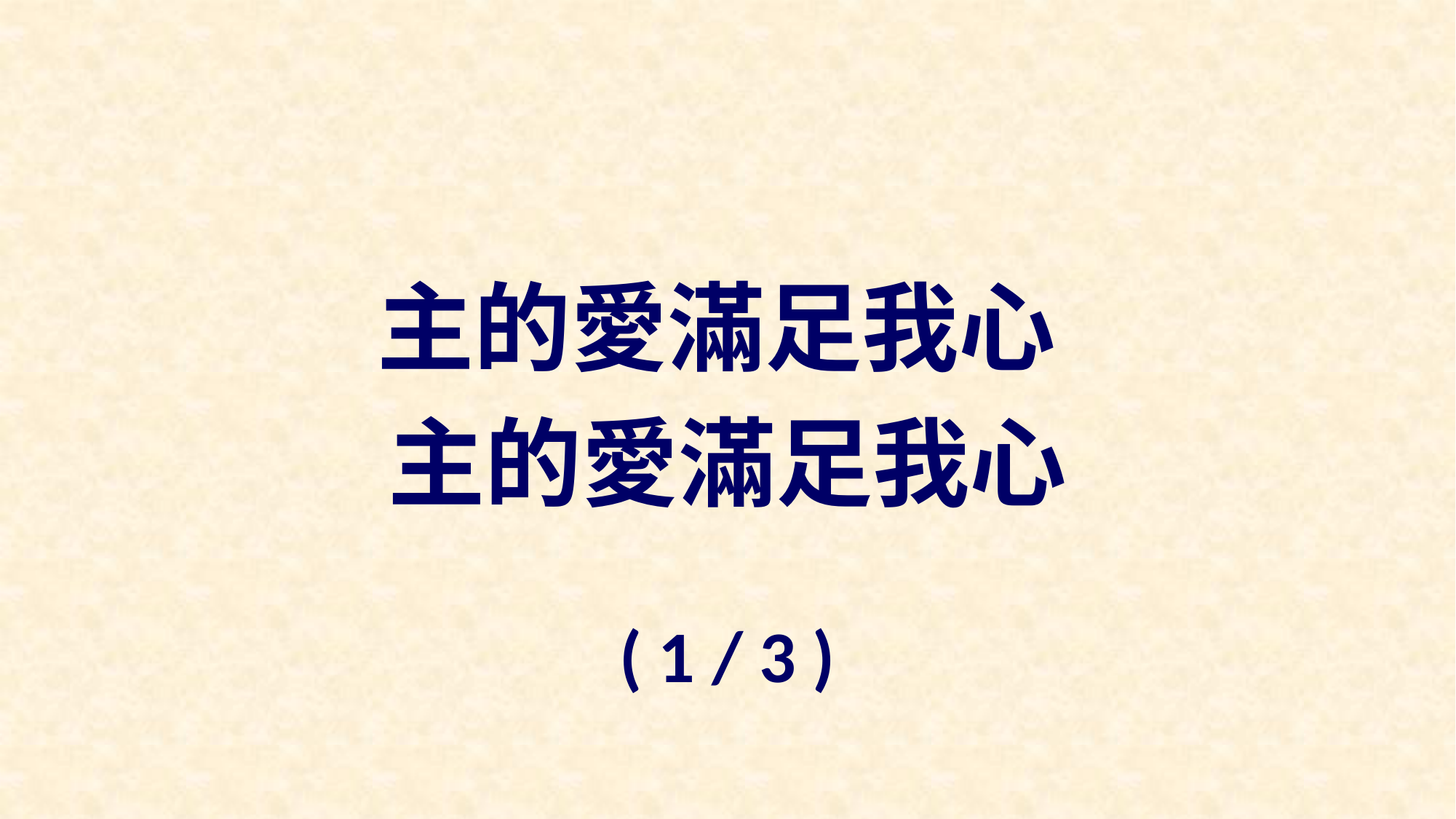

主的愛滿足我心
主的愛滿足我心
( 1 / 3 )